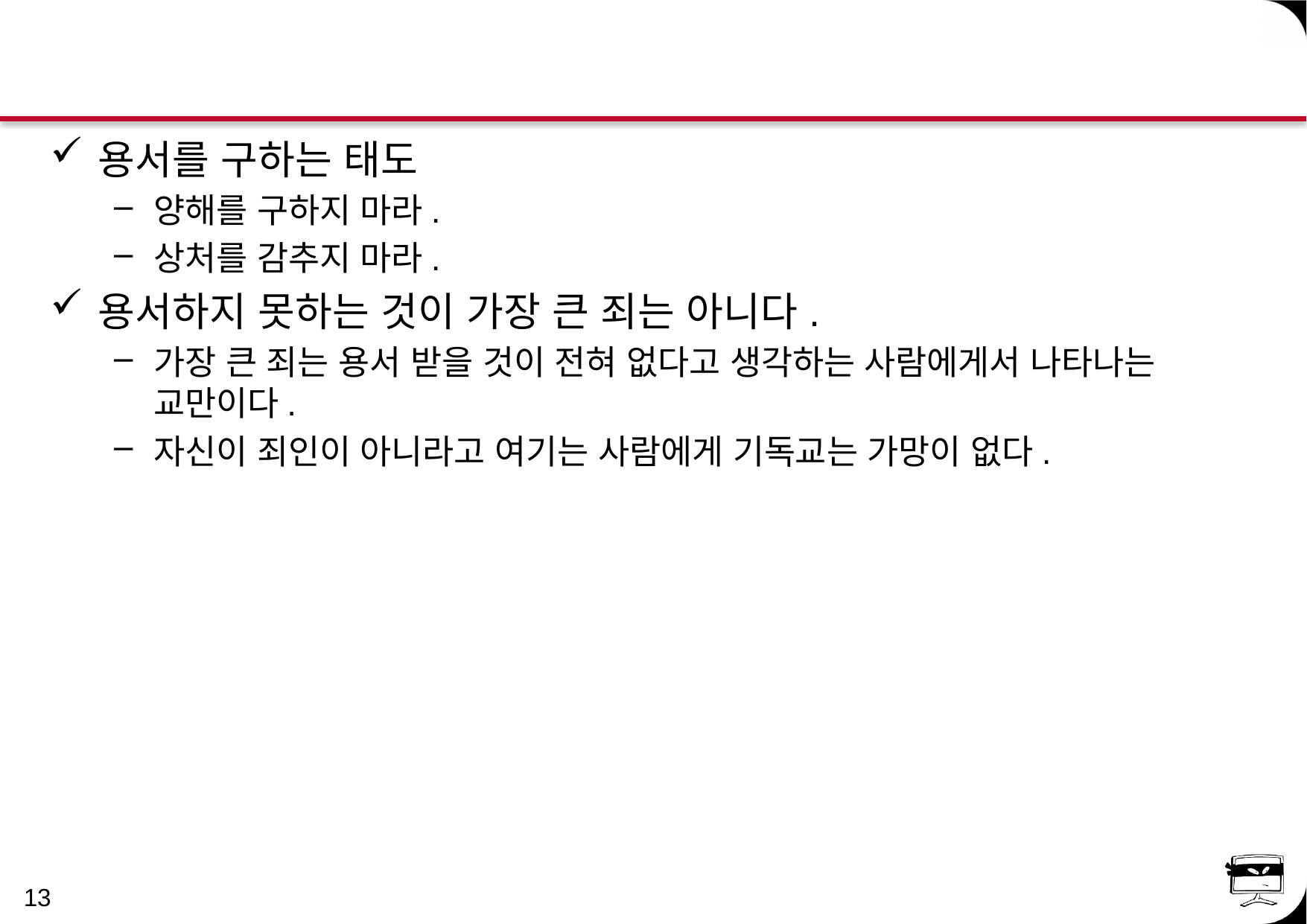

#
용서를 구하는 태도
양해를 구하지 마라.
상처를 감추지 마라.
용서하지 못하는 것이 가장 큰 죄는 아니다.
가장 큰 죄는 용서 받을 것이 전혀 없다고 생각하는 사람에게서 나타나는 교만이다.
자신이 죄인이 아니라고 여기는 사람에게 기독교는 가망이 없다.
13